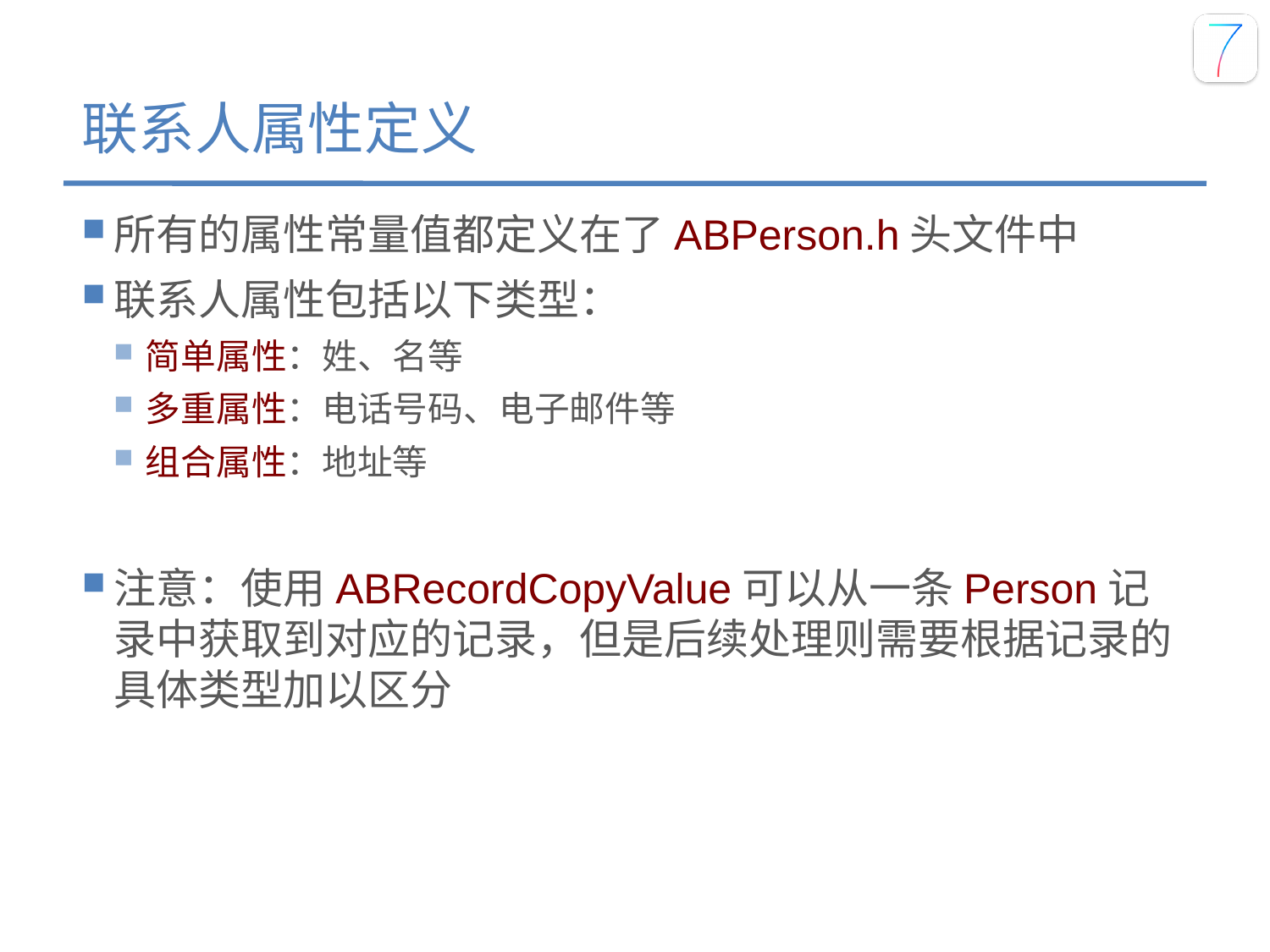

# 联系人属性定义
所有的属性常量值都定义在了ABPerson.h头文件中
联系人属性包括以下类型：
简单属性：姓、名等
多重属性：电话号码、电子邮件等
组合属性：地址等

注意：使用ABRecordCopyValue可以从一条Person记录中获取到对应的记录，但是后续处理则需要根据记录的具体类型加以区分